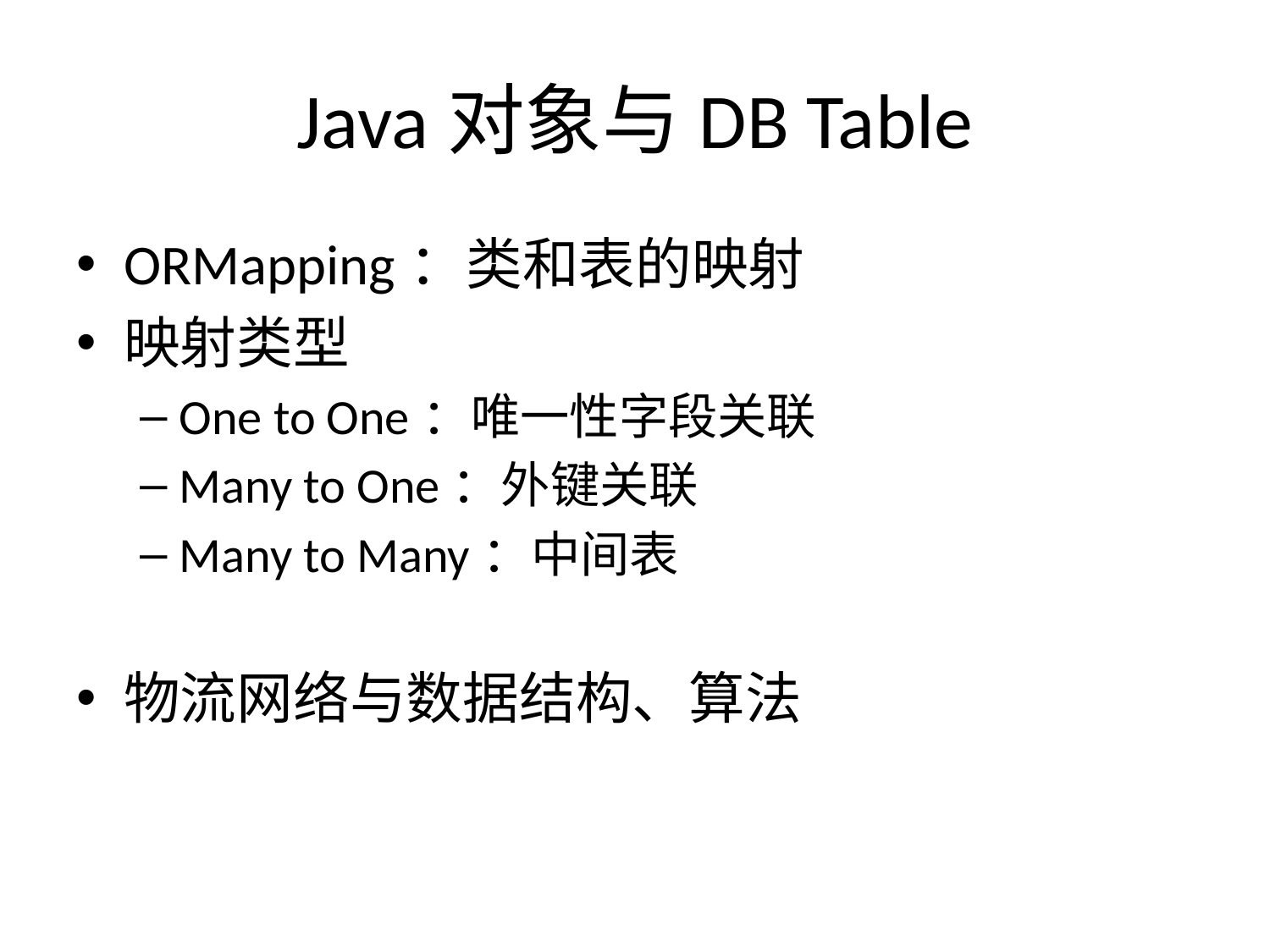

# Java对象与DB Table
ORMapping：类和表的映射
映射类型
One to One：唯一性字段关联
Many to One：外键关联
Many to Many：中间表

物流网络与数据结构、算法